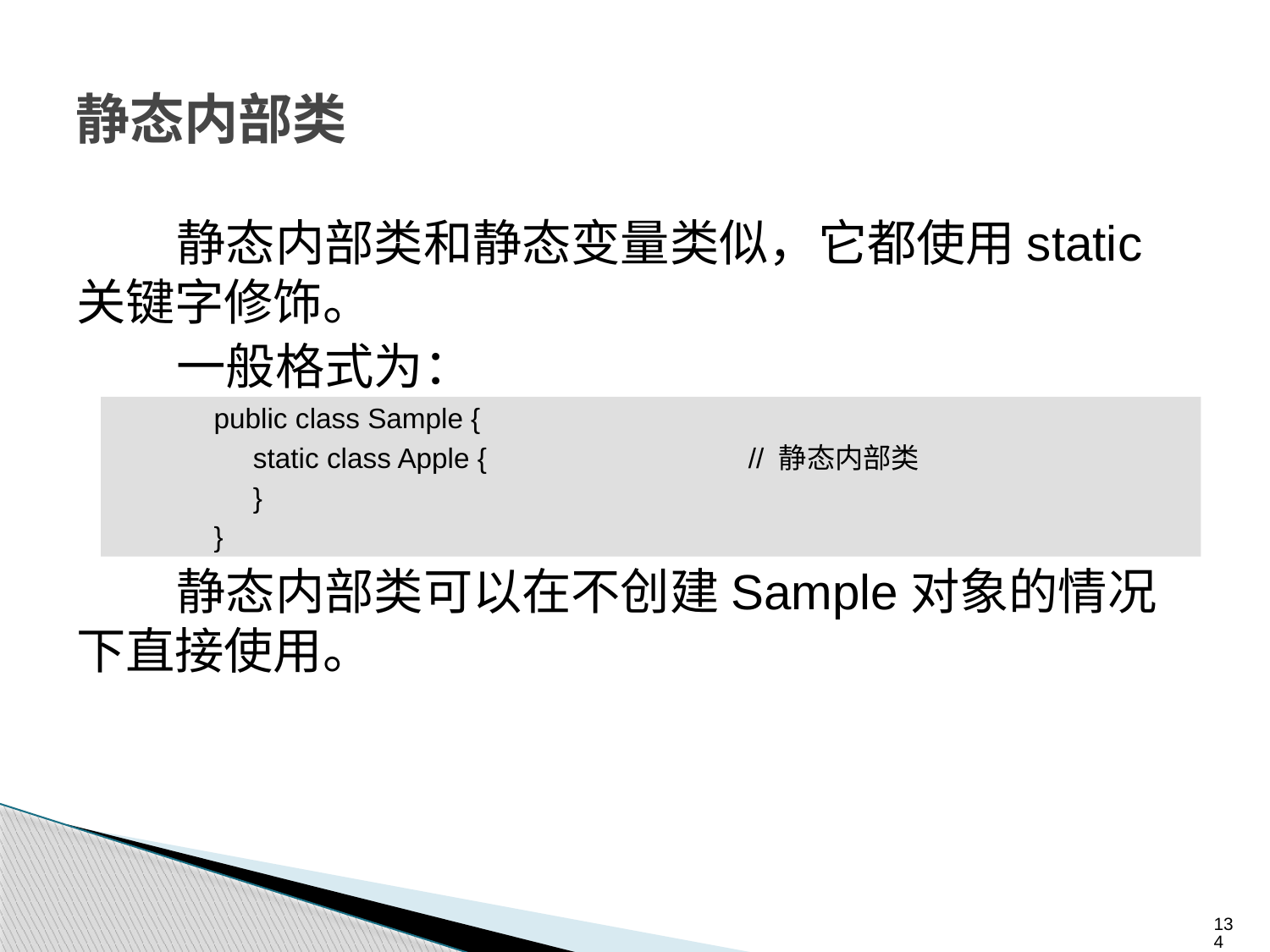

# 静态内部类
静态内部类和静态变量类似，它都使用static关键字修饰。
一般格式为：

静态内部类可以在不创建Sample对象的情况下直接使用。
public class Sample {
     static class Apple {			// 静态内部类
     }
}
134